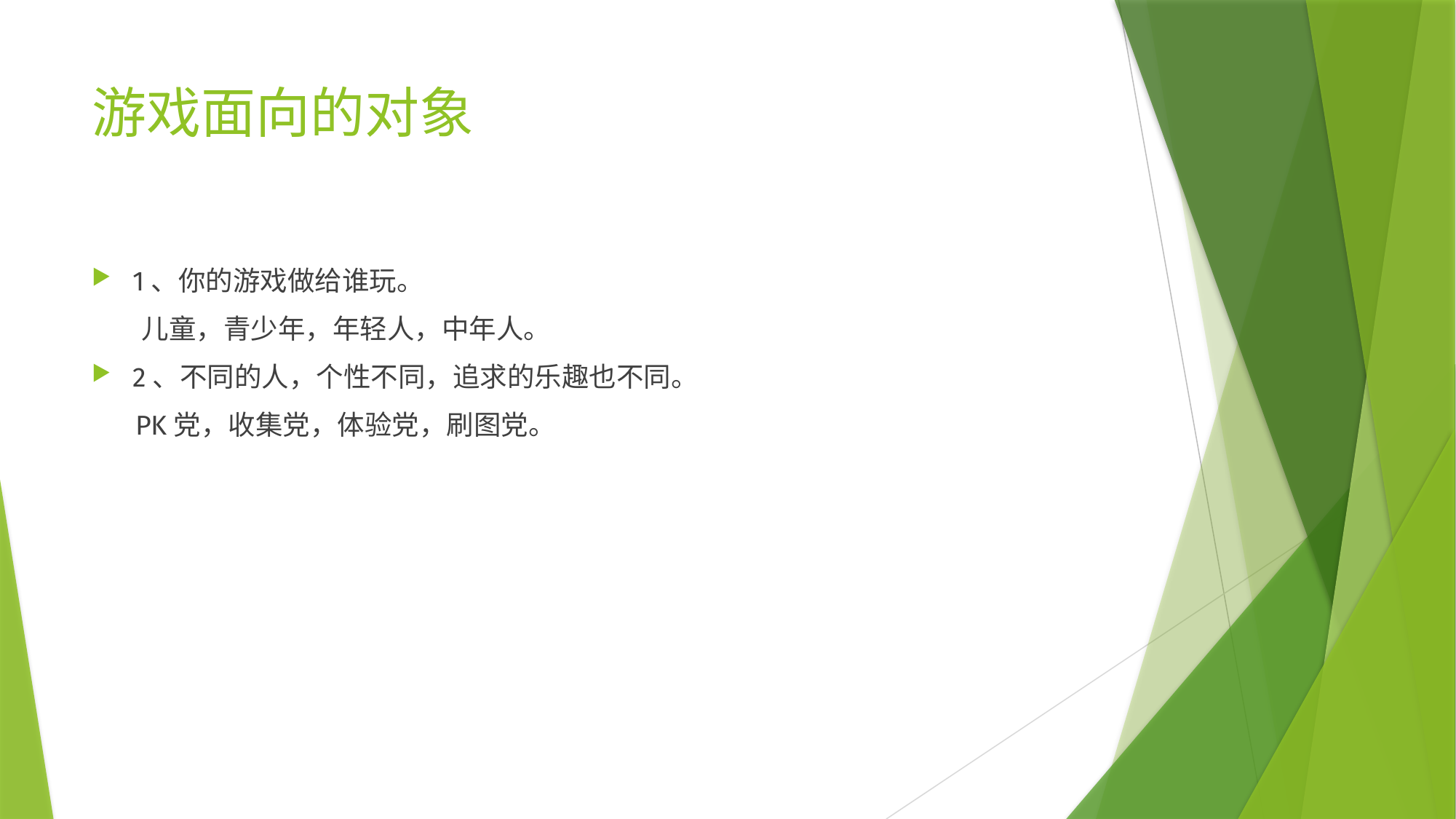

# 游戏面向的对象
1、你的游戏做给谁玩。
       儿童，青少年，年轻人，中年人。
2、不同的人，个性不同，追求的乐趣也不同。
      PK党，收集党，体验党，刷图党。